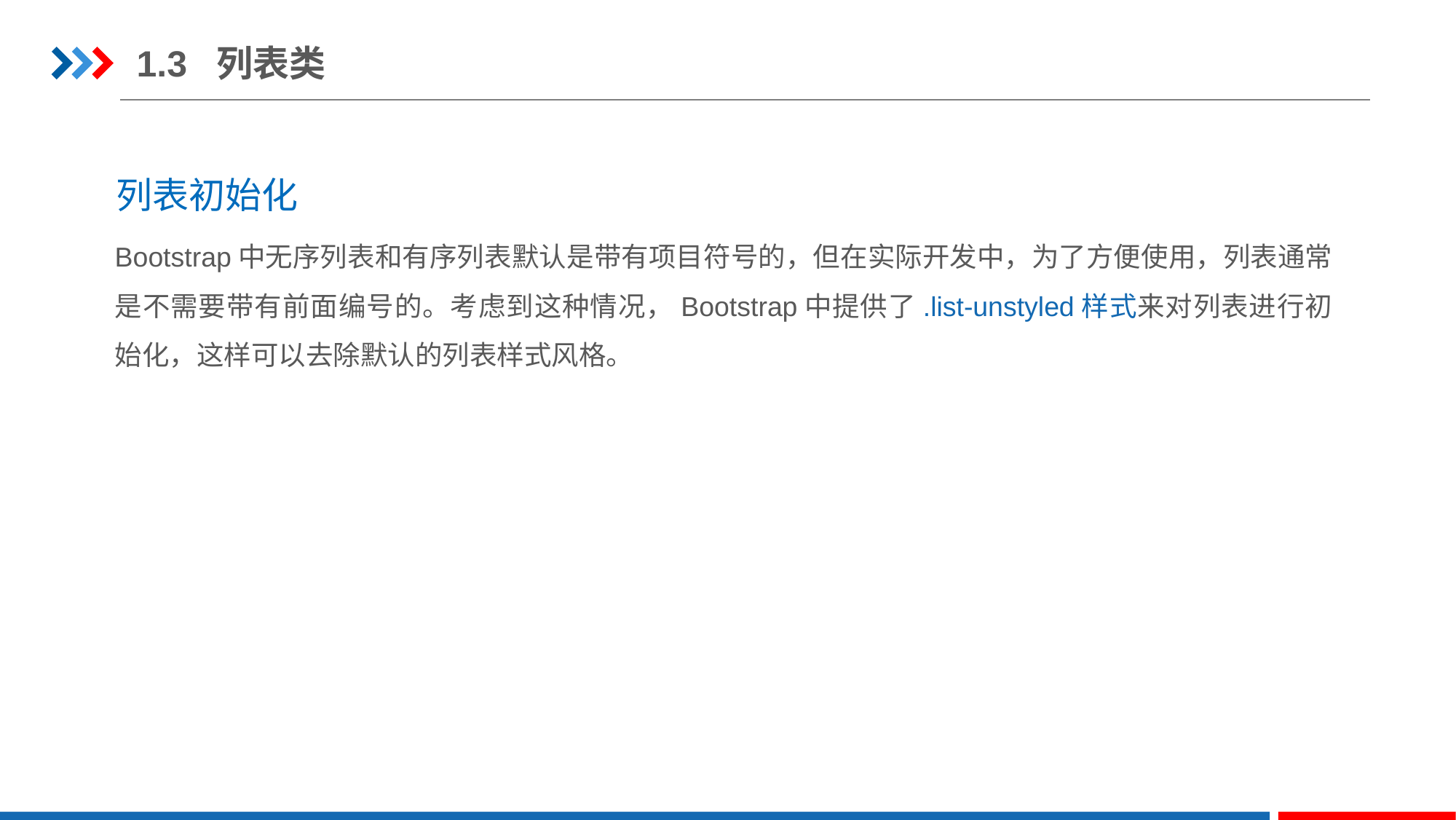

1.3  列表类
列表初始化
Bootstrap中无序列表和有序列表默认是带有项目符号的，但在实际开发中，为了方便使用，列表通常是不需要带有前面编号的。考虑到这种情况，Bootstrap中提供了.list-unstyled样式来对列表进行初始化，这样可以去除默认的列表样式风格。